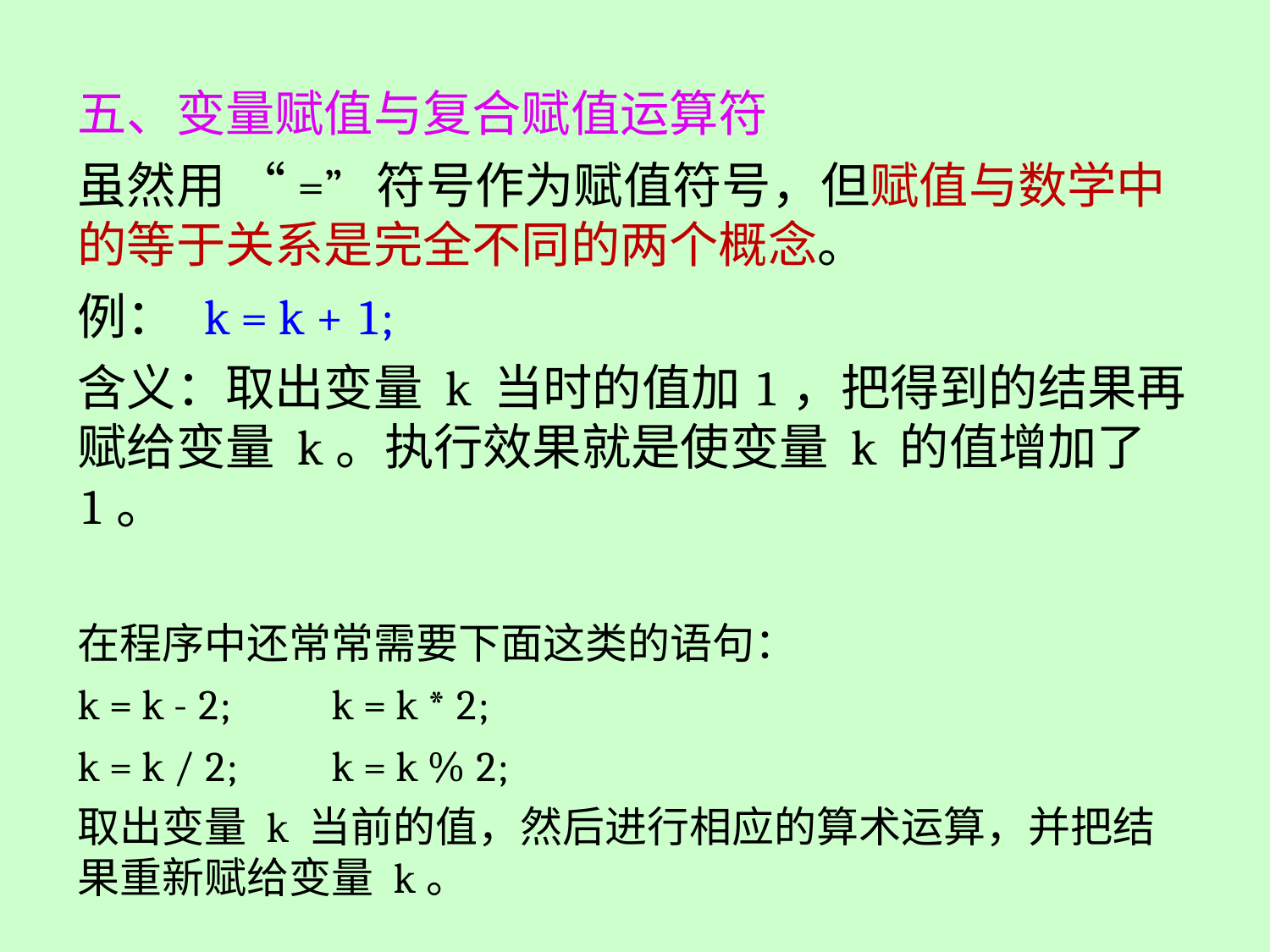

五、变量赋值与复合赋值运算符
虽然用 “=”  符号作为赋值符号，但赋值与数学中的等于关系是完全不同的两个概念。
例：	k = k + 1;
含义：取出变量 k 当时的值加1，把得到的结果再赋给变量 k。执行效果就是使变量 k 的值增加了1。

在程序中还常常需要下面这类的语句：
k = k - 2;	k = k * 2;
k = k / 2;	k = k % 2;
取出变量 k 当前的值，然后进行相应的算术运算，并把结果重新赋给变量 k。
27